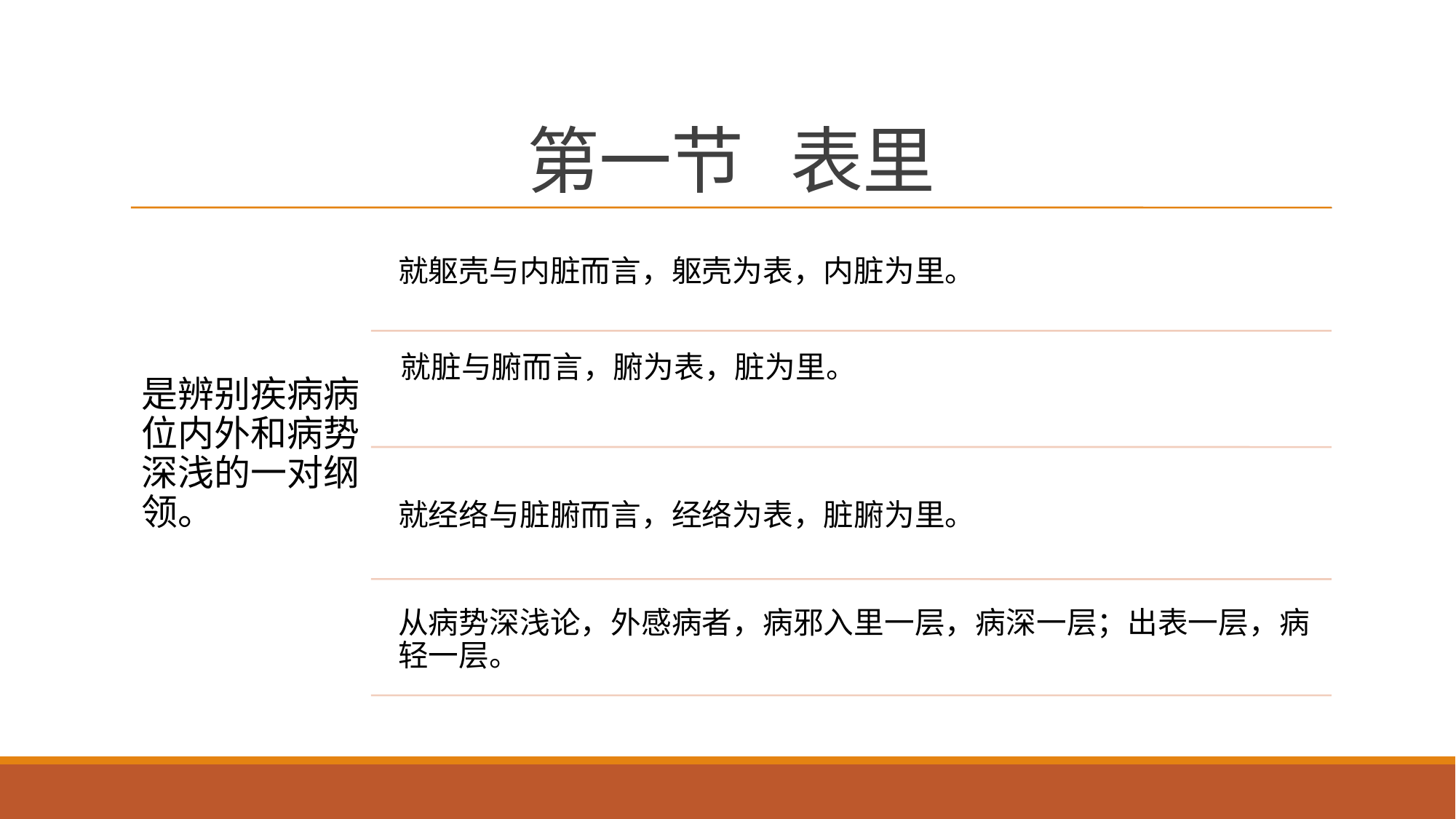

# 第一节   表里
是辨别疾病病位内外和病势深浅的一对纲领。
就躯壳与内脏而言，躯壳为表，内脏为里。

就经络与脏腑而言，经络为表，脏腑为里。
从病势深浅论，外感病者，病邪入里一层，病深一层；出表一层，病轻一层。
就脏与腑而言，腑为表，脏为里。